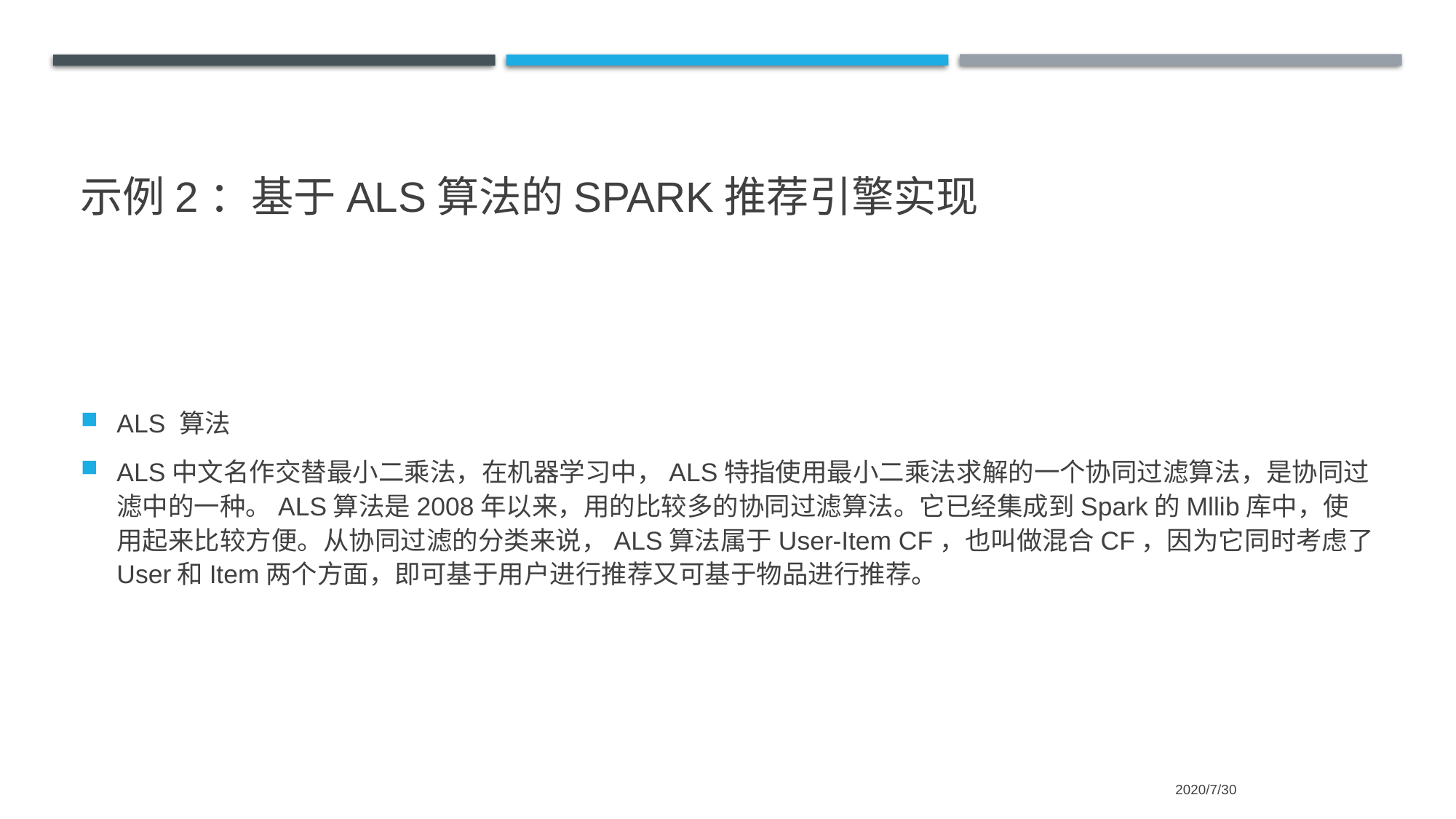

# 示例2：基于ALS算法的Spark推荐引擎实现
ALS 算法
ALS中文名作交替最小二乘法，在机器学习中，ALS特指使用最小二乘法求解的一个协同过滤算法，是协同过滤中的一种。ALS算法是2008年以来，用的比较多的协同过滤算法。它已经集成到Spark的Mllib库中，使用起来比较方便。从协同过滤的分类来说，ALS算法属于User-Item CF，也叫做混合CF，因为它同时考虑了User和Item两个方面，即可基于用户进行推荐又可基于物品进行推荐。
2020/7/30